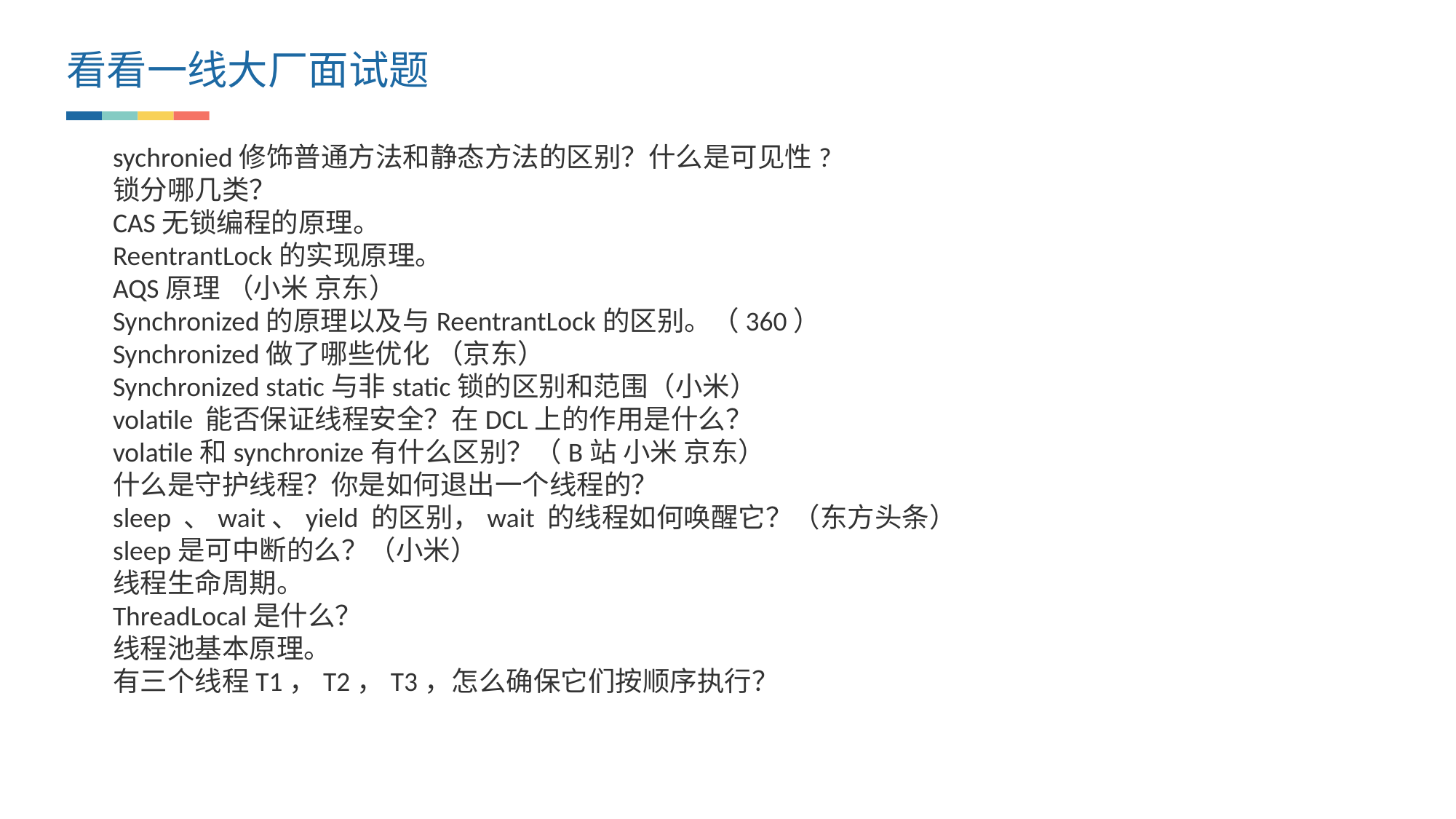

看看一线大厂面试题

sychronied修饰普通方法和静态方法的区别？什么是可见性?
锁分哪几类？
CAS无锁编程的原理。
ReentrantLock的实现原理。
AQS原理 （小米 京东）
Synchronized的原理以及与ReentrantLock的区别。（360）
Synchronized做了哪些优化 （京东）
Synchronized static与非static锁的区别和范围（小米）
volatile 能否保证线程安全？在DCL上的作用是什么？
volatile和synchronize有什么区别？（B站 小米 京东）
什么是守护线程？你是如何退出一个线程的？
sleep 、wait、yield 的区别，wait 的线程如何唤醒它？（东方头条）
sleep是可中断的么？（小米）
线程生命周期。
ThreadLocal是什么？
线程池基本原理。
有三个线程T1，T2，T3，怎么确保它们按顺序执行？